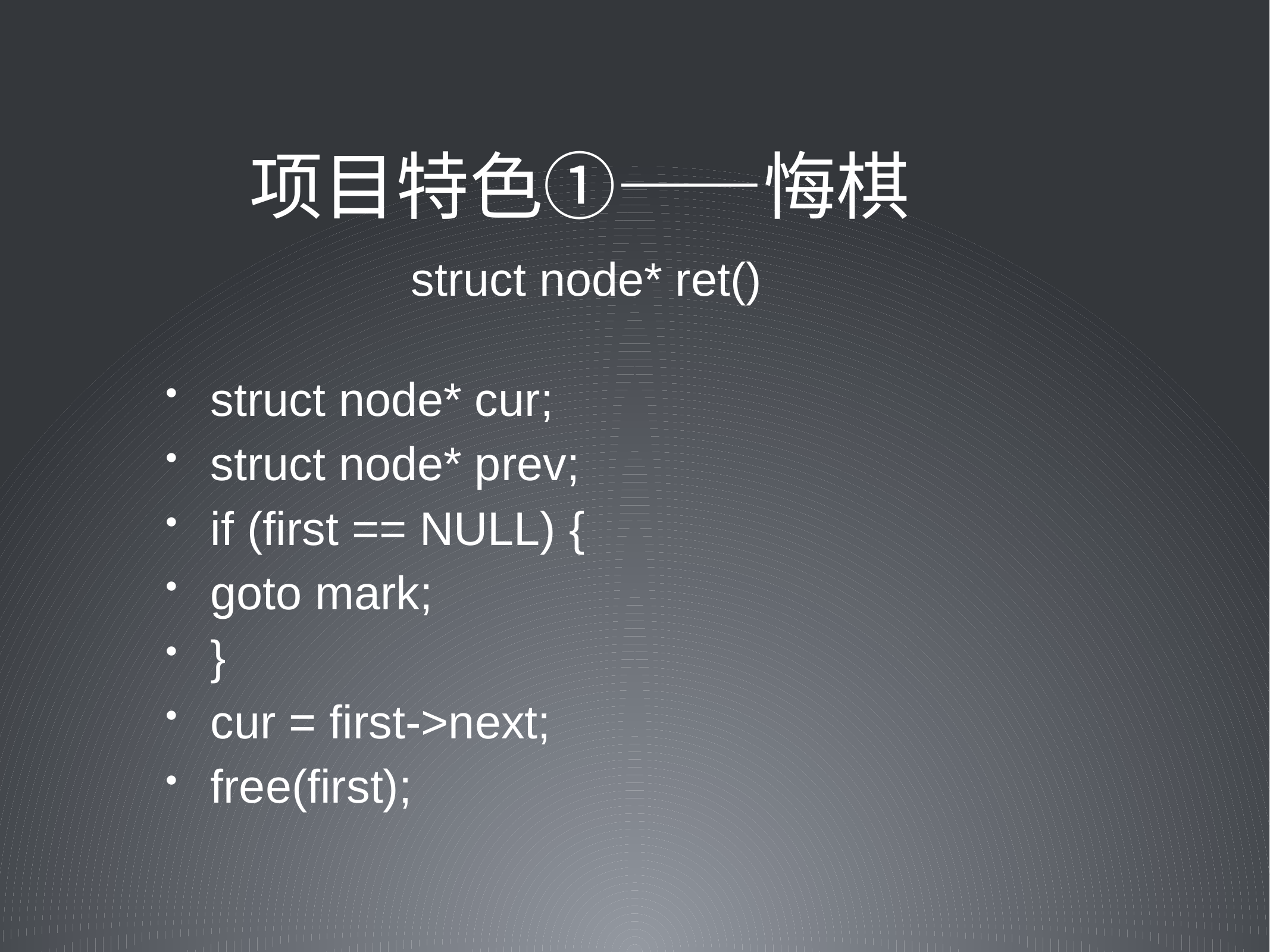

# 项目特色①——悔棋
struct node* ret()
struct node* cur;
struct node* prev;
if (first == NULL) {
goto mark;
}
cur = first->next;
free(first);